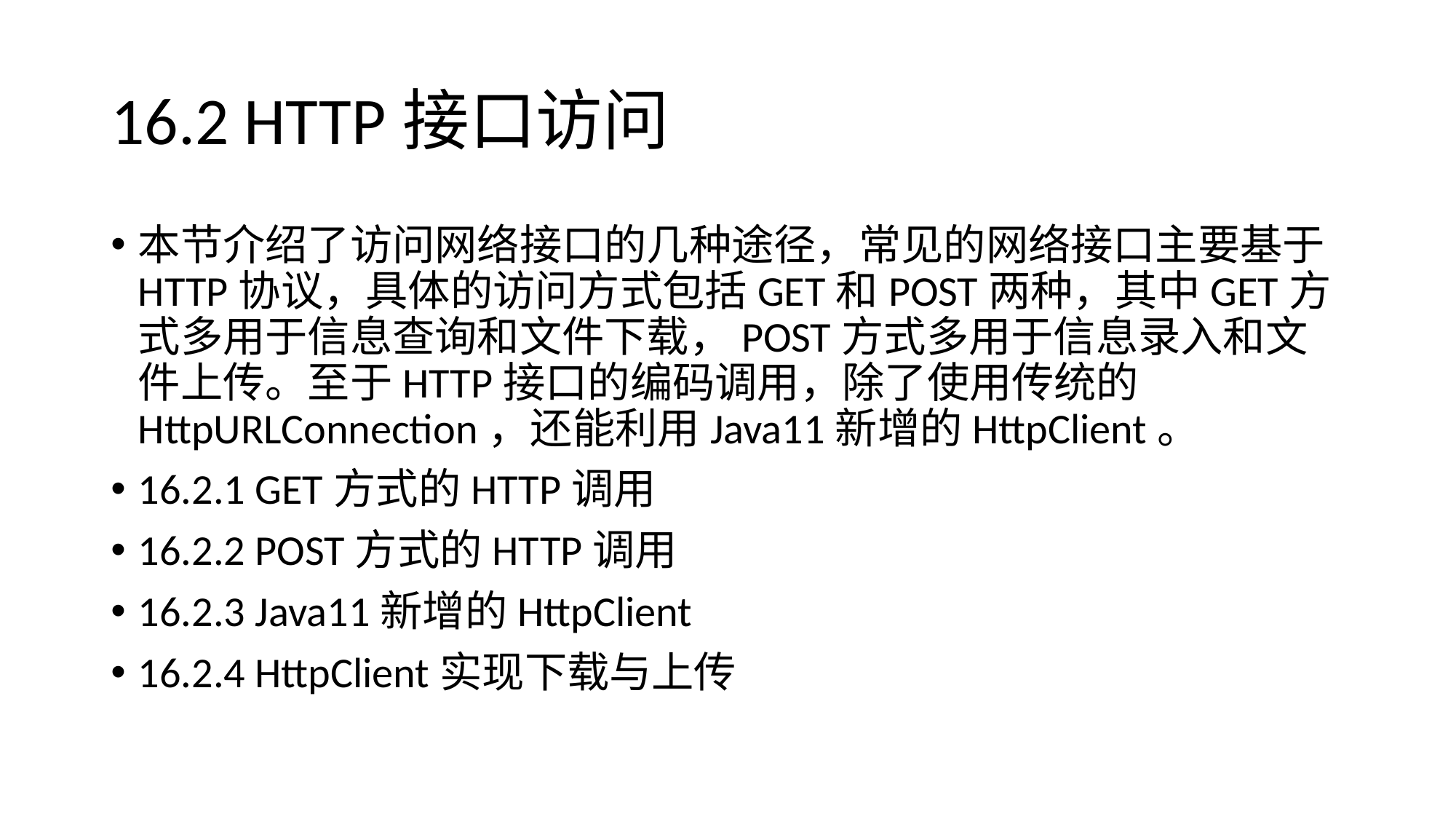

# 16.2 HTTP接口访问
本节介绍了访问网络接口的几种途径，常见的网络接口主要基于HTTP协议，具体的访问方式包括GET和POST两种，其中GET方式多用于信息查询和文件下载，POST方式多用于信息录入和文件上传。至于HTTP接口的编码调用，除了使用传统的HttpURLConnection，还能利用Java11新增的HttpClient。
16.2.1 GET方式的HTTP调用
16.2.2 POST方式的HTTP调用
16.2.3 Java11新增的HttpClient
16.2.4 HttpClient实现下载与上传